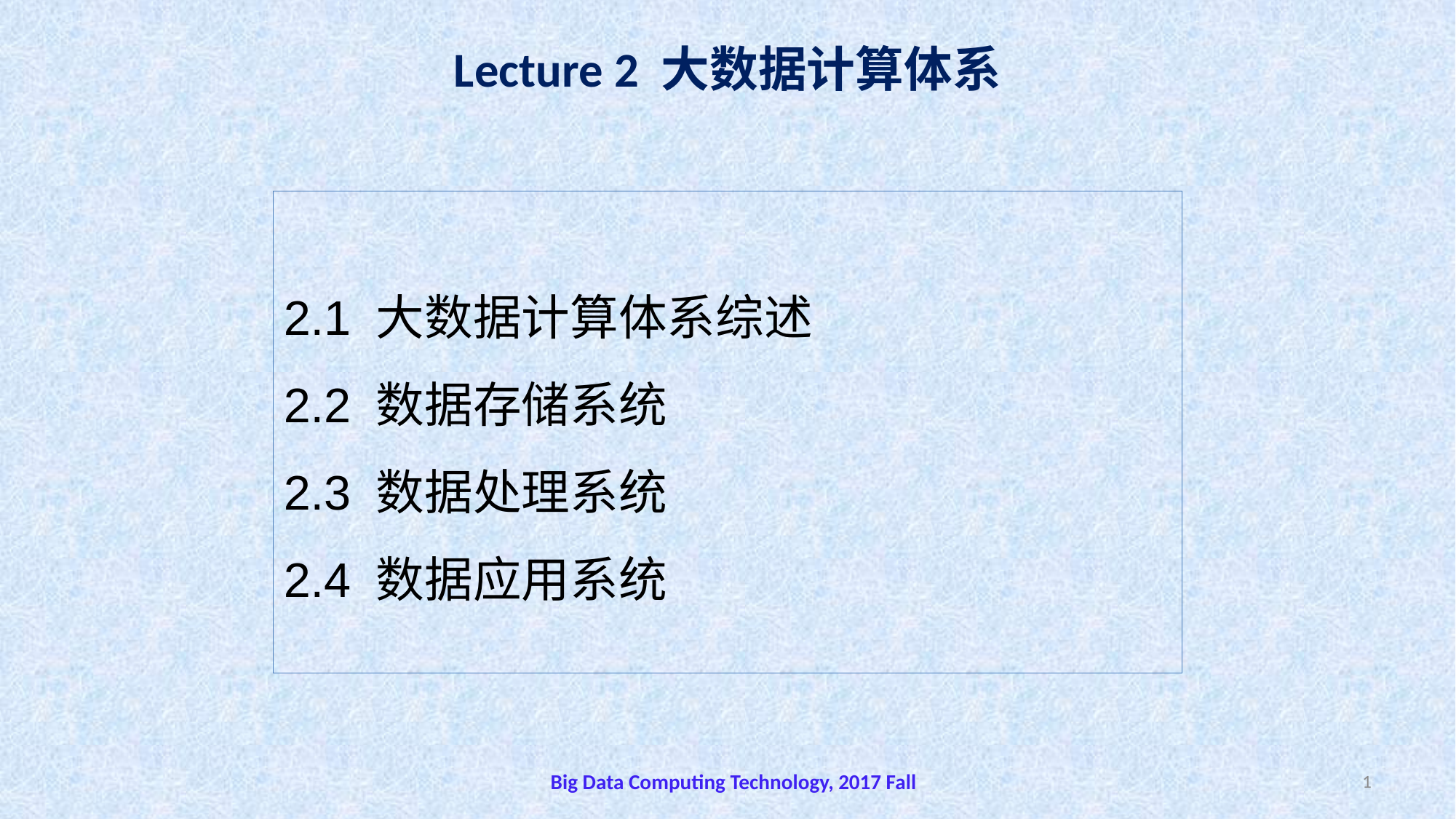

# Lecture 2 大数据计算体系
2.1 大数据计算体系综述
2.2 数据存储系统
2.3 数据处理系统
2.4 数据应用系统
Big Data Computing Technology, 2017 Fall
1